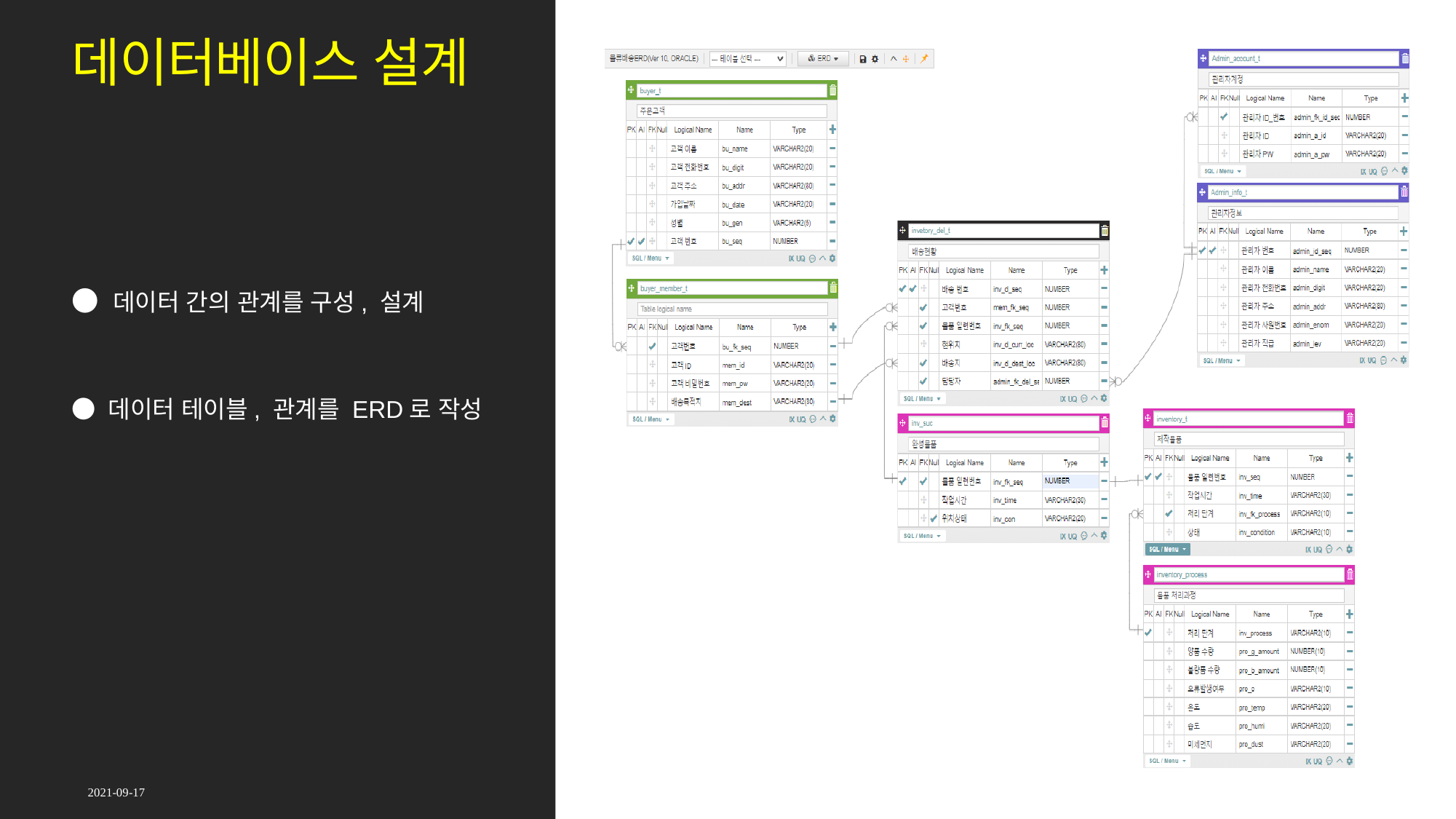

# 데이터베이스 설계

● 데이터 간의 관계를 구성, 설계

● 데이터 테이블, 관계를 ERD로 작성
2021-09-17